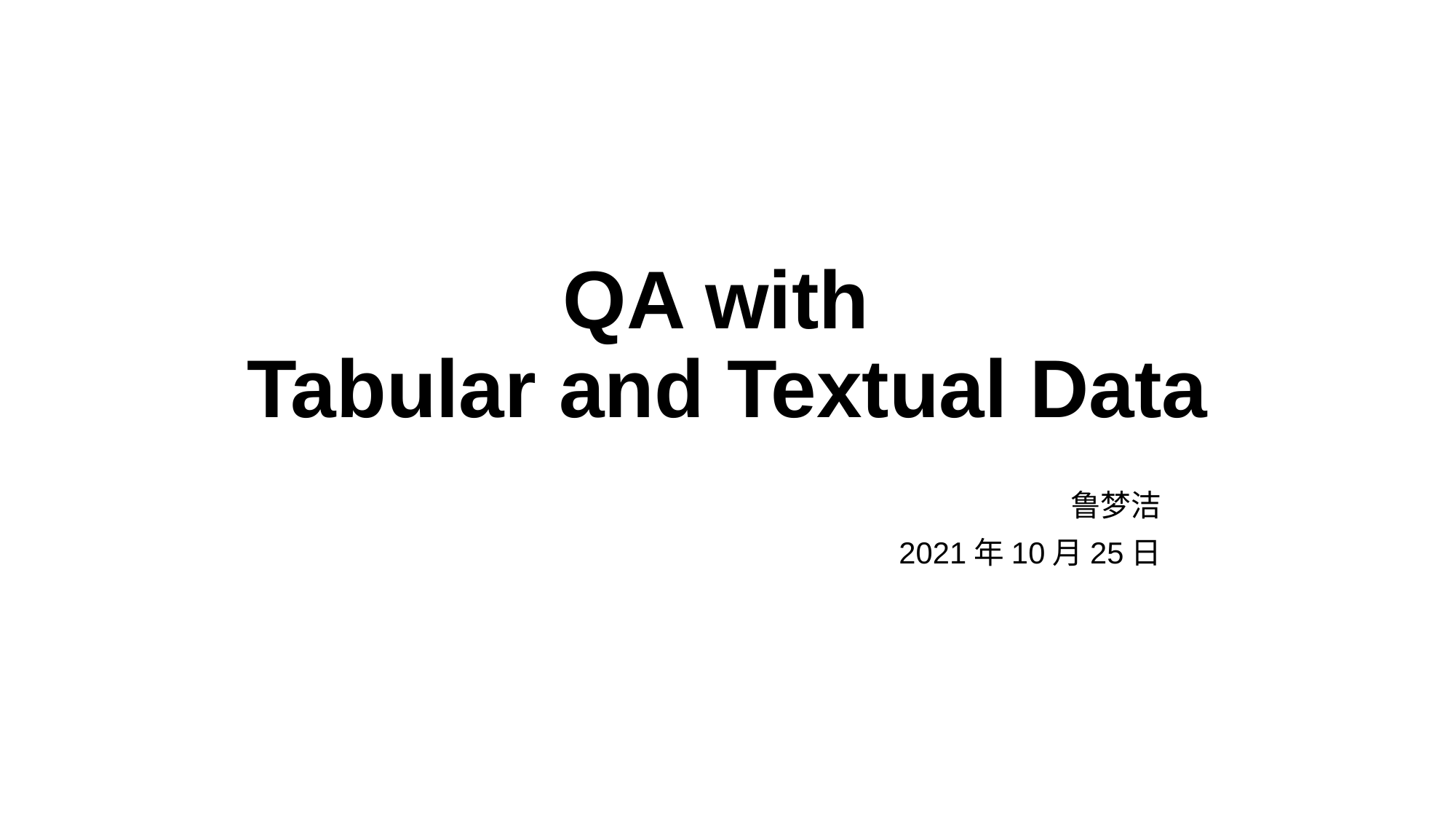

# QA with Tabular and Textual Data
鲁梦洁
2021年10月25日